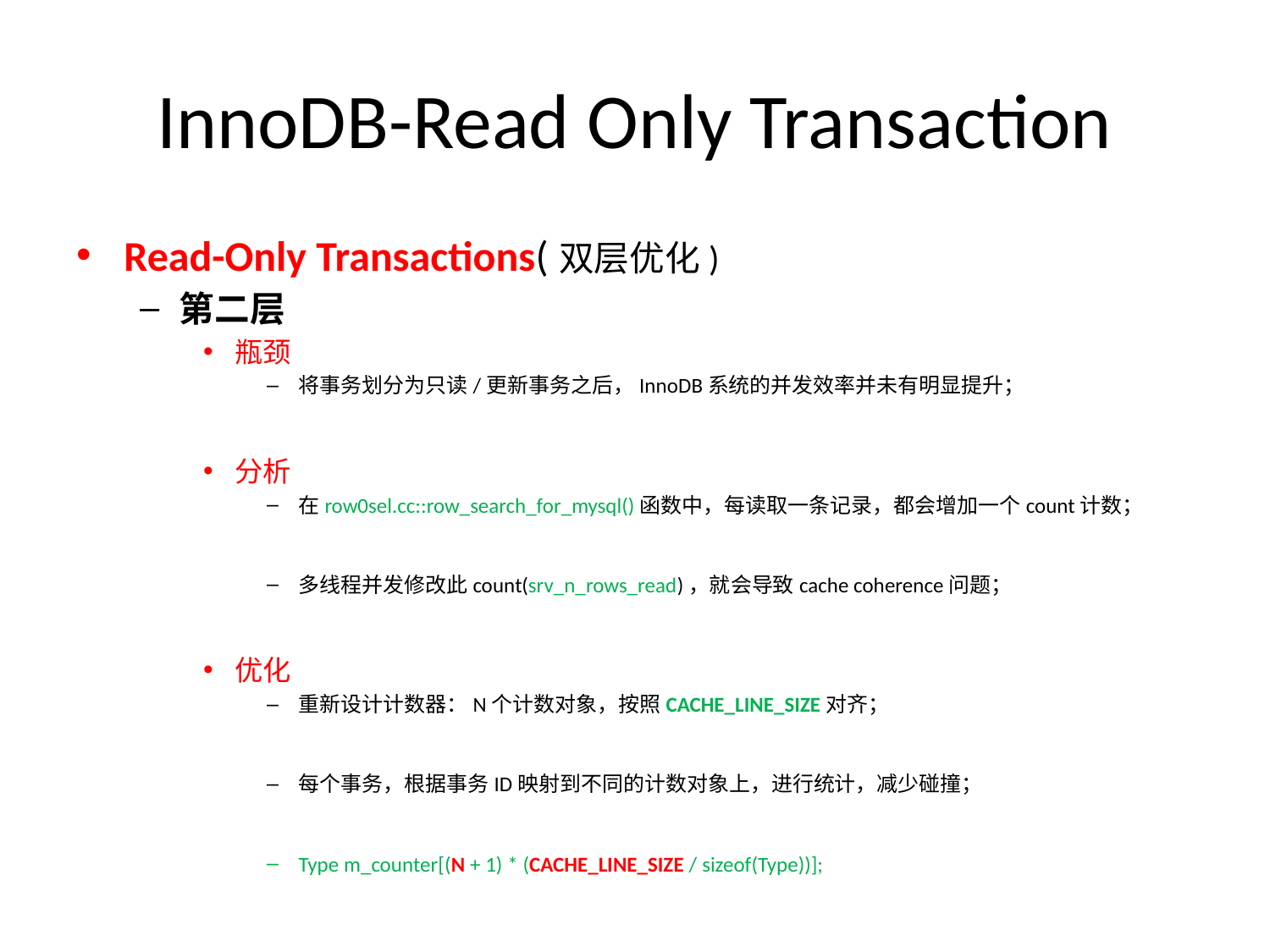

# InnoDB-Read Only Transaction
Read-Only Transactions(双层优化)
第二层
瓶颈
将事务划分为只读/更新事务之后，InnoDB系统的并发效率并未有明显提升；

分析
在row0sel.cc::row_search_for_mysql()函数中，每读取一条记录，都会增加一个count计数；

多线程并发修改此count(srv_n_rows_read)，就会导致cache coherence问题；

优化
重新设计计数器：N个计数对象，按照CACHE_LINE_SIZE对齐；

每个事务，根据事务ID映射到不同的计数对象上，进行统计，减少碰撞；

Type m_counter[(N + 1) * (CACHE_LINE_SIZE / sizeof(Type))];